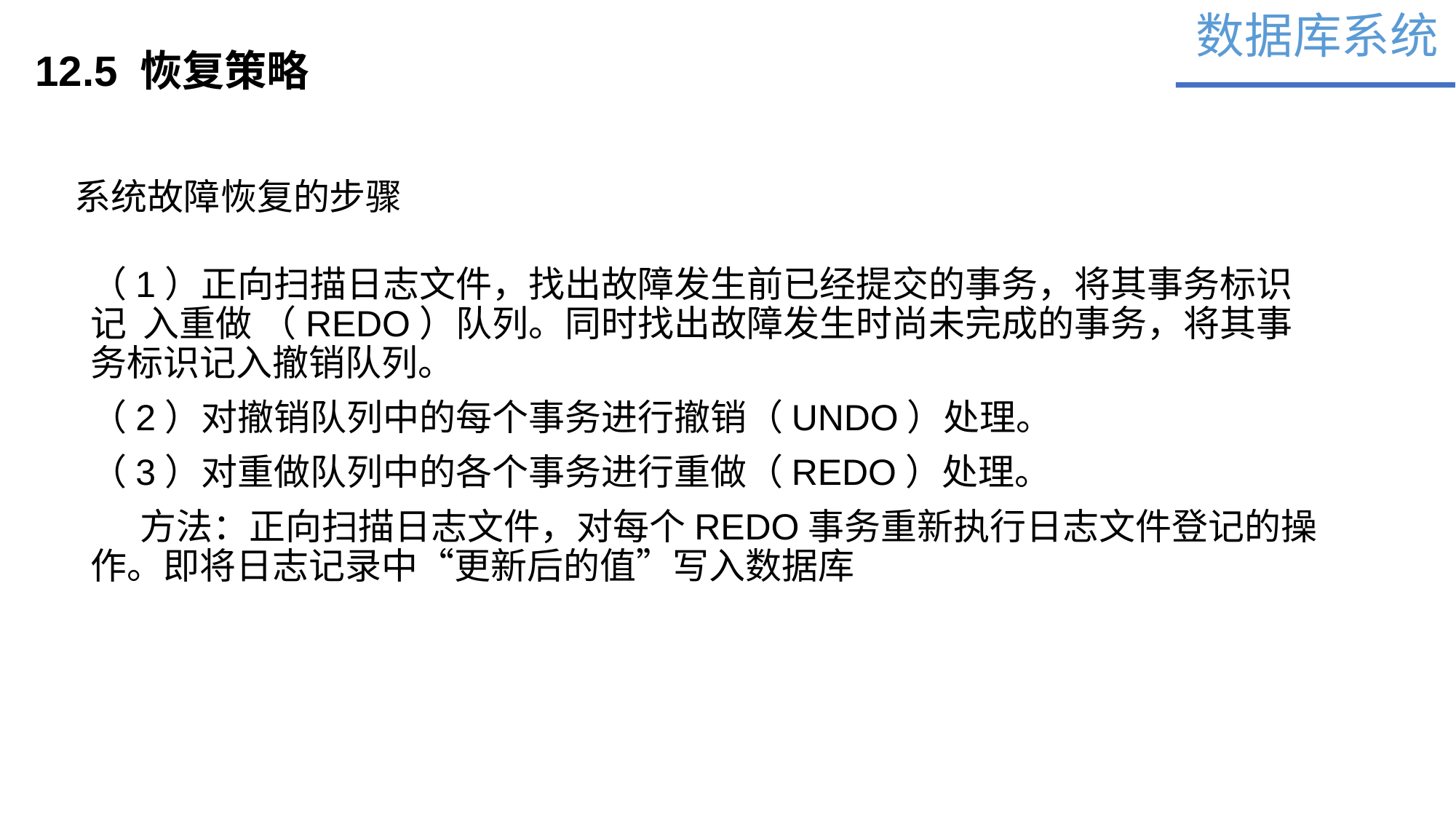

数据库系统
12.5 恢复策略

系统故障恢复的步骤
（1）正向扫描日志文件，找出故障发生前已经提交的事务，将其事务标识记  入重做 （REDO）队列。同时找出故障发生时尚未完成的事务，将其事务标识记入撤销队列。
（2）对撤销队列中的每个事务进行撤销（UNDO）处理。
（3）对重做队列中的各个事务进行重做（REDO）处理。
     方法：正向扫描日志文件，对每个REDO事务重新执行日志文件登记的操作。即将日志记录中“更新后的值”写入数据库